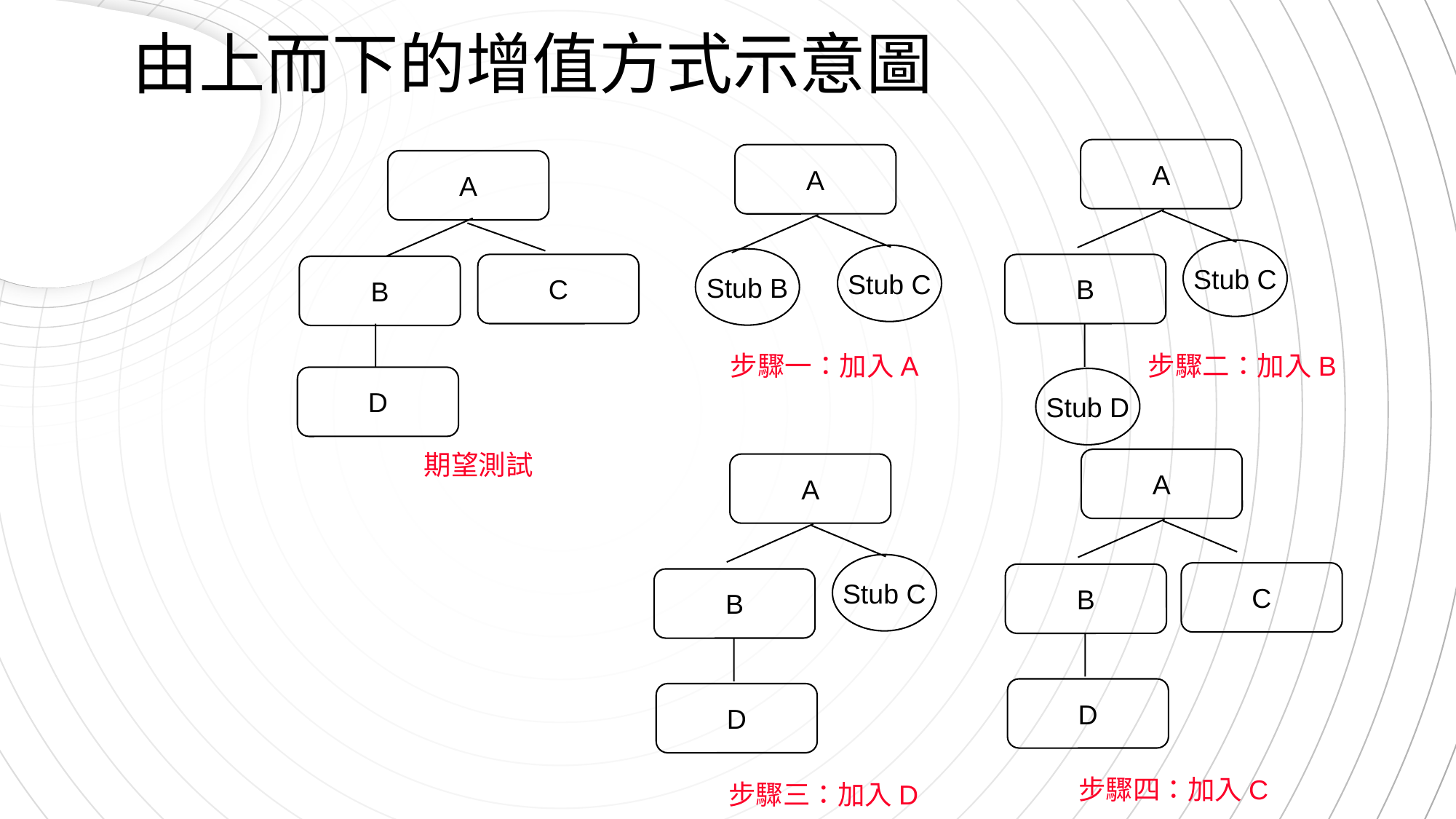

由上而下的增值方式示意圖
A
A
A

Stub C
Stub C
Stub B
C
B
B

步驟二：加入B
步驟一：加入A
D
Stub D
期望測試
A
A

Stub C
C
B
B

D
D
步驟四：加入C
步驟三：加入D